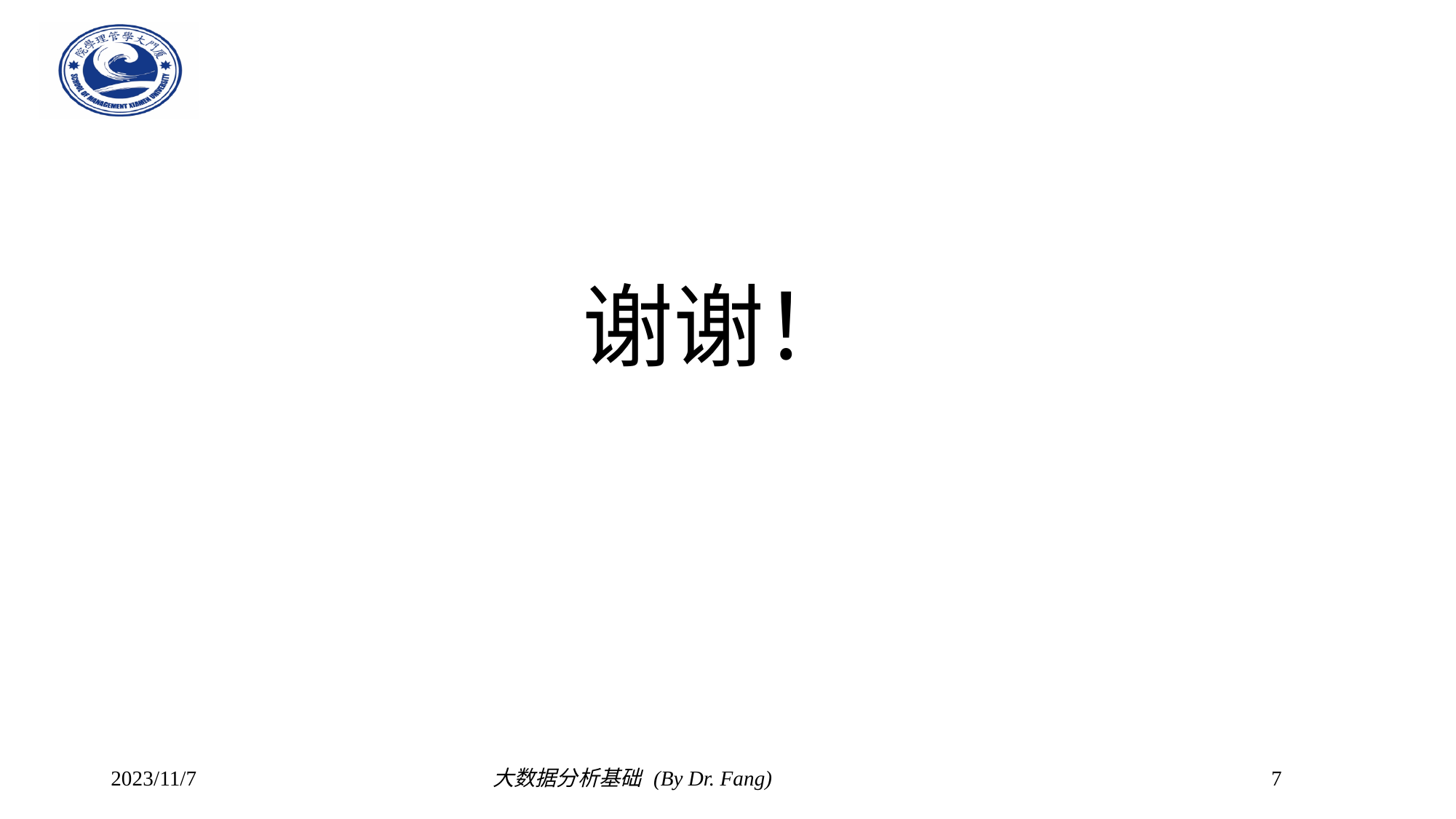

谢谢！
2023/11/7
大数据分析基础 (By Dr. Fang)
7